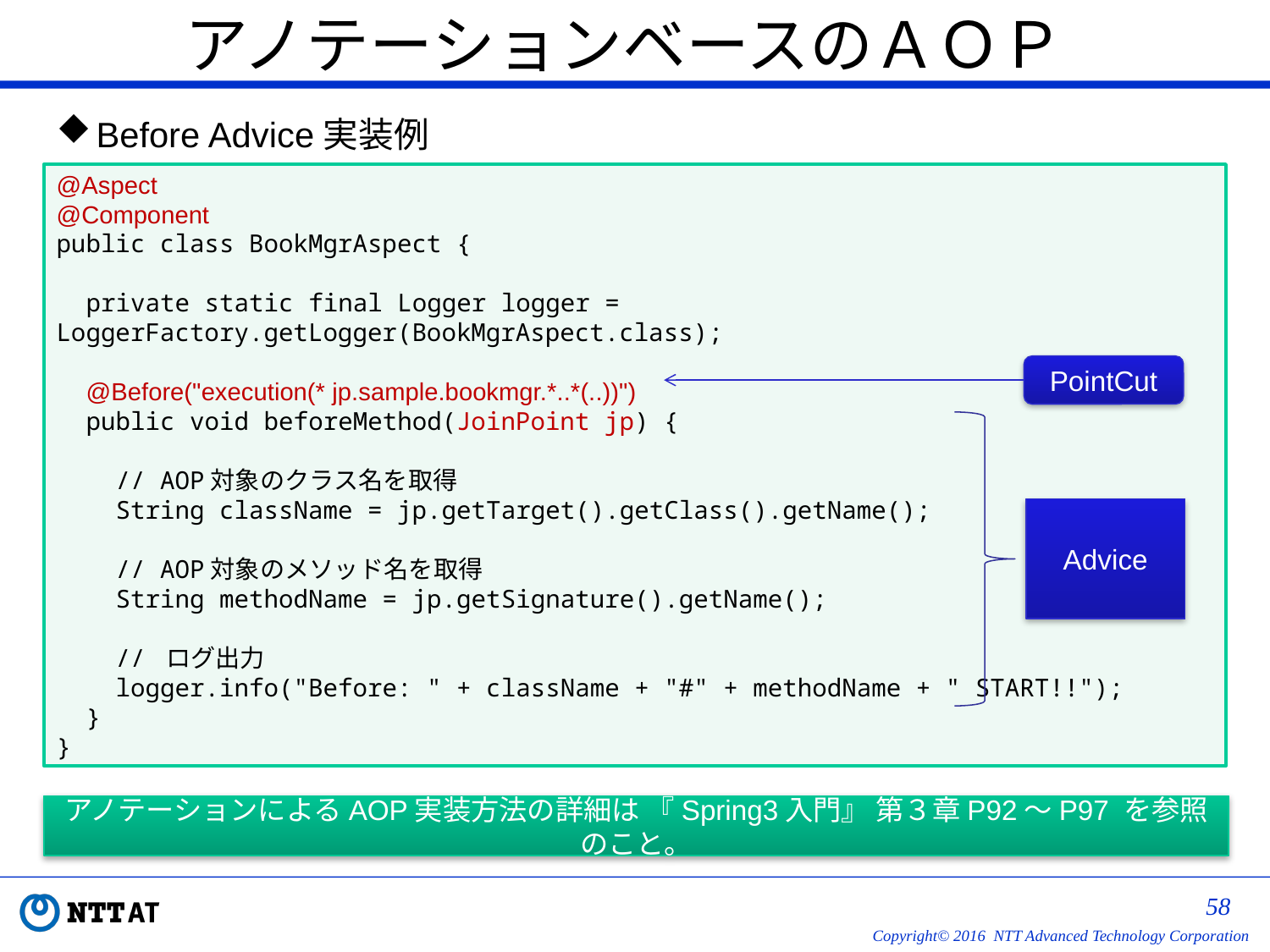

# アノテーションベースのＡＯＰ
Before Advice実装例
@Aspect
@Component
public class BookMgrAspect {

  private static final Logger logger = LoggerFactory.getLogger(BookMgrAspect.class);

  @Before("execution(* jp.sample.bookmgr.*..*(..))")
  public void beforeMethod(JoinPoint jp) {

    // AOP対象のクラス名を取得
    String className = jp.getTarget().getClass().getName();

    // AOP対象のメソッド名を取得
    String methodName = jp.getSignature().getName();

    // ログ出力
    logger.info("Before: " + className + "#" + methodName + " START!!");
  }
}
PointCut

Advice
アノテーションによるAOP実装方法の詳細は 『Spring3入門』 第３章P92～P97 を参照のこと。
58